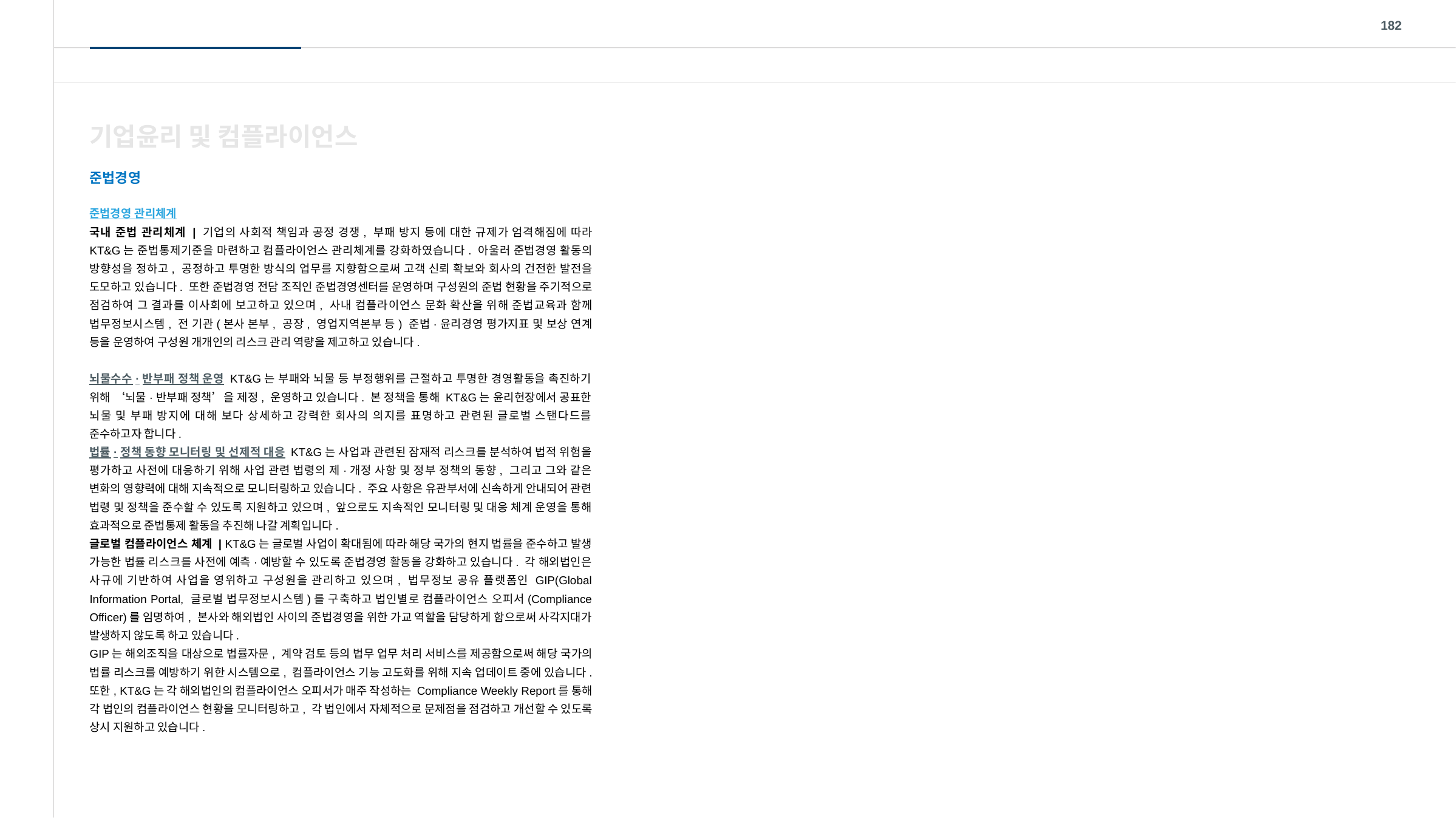

182
기업윤리 및 컴플라이언스
준법경영
준법경영 관리체계
국내 준법 관리체계 | 기업의 사회적 책임과 공정 경쟁, 부패 방지 등에 대한 규제가 엄격해짐에 따라 KT&G는 준법통제기준을 마련하고 컴플라이언스 관리체계를 강화하였습니다. 아울러 준법경영 활동의 방향성을 정하고, 공정하고 투명한 방식의 업무를 지향함으로써 고객 신뢰 확보와 회사의 건전한 발전을 도모하고 있습니다. 또한 준법경영 전담 조직인 준법경영센터를 운영하며 구성원의 준법 현황을 주기적으로 점검하여 그 결과를 이사회에 보고하고 있으며, 사내 컴플라이언스 문화 확산을 위해 준법교육과 함께 법무정보시스템, 전 기관(본사 본부, 공장, 영업지역본부 등) 준법·윤리경영 평가지표 및 보상 연계 등을 운영하여 구성원 개개인의 리스크 관리 역량을 제고하고 있습니다.
뇌물수수·반부패 정책 운영 KT&G는 부패와 뇌물 등 부정행위를 근절하고 투명한 경영활동을 촉진하기 위해 ‘뇌물·반부패 정책’을 제정, 운영하고 있습니다. 본 정책을 통해 KT&G는 윤리헌장에서 공표한 뇌물 및 부패 방지에 대해 보다 상세하고 강력한 회사의 의지를 표명하고 관련된 글로벌 스탠다드를 준수하고자 합니다.
법률·정책 동향 모니터링 및 선제적 대응 KT&G는 사업과 관련된 잠재적 리스크를 분석하여 법적 위험을 평가하고 사전에 대응하기 위해 사업 관련 법령의 제·개정 사항 및 정부 정책의 동향, 그리고 그와 같은 변화의 영향력에 대해 지속적으로 모니터링하고 있습니다. 주요 사항은 유관부서에 신속하게 안내되어 관련 법령 및 정책을 준수할 수 있도록 지원하고 있으며, 앞으로도 지속적인 모니터링 및 대응 체계 운영을 통해 효과적으로 준법통제 활동을 추진해 나갈 계획입니다.
글로벌 컴플라이언스 체계 | KT&G는 글로벌 사업이 확대됨에 따라 해당 국가의 현지 법률을 준수하고 발생 가능한 법률 리스크를 사전에 예측·예방할 수 있도록 준법경영 활동을 강화하고 있습니다. 각 해외법인은 사규에 기반하여 사업을 영위하고 구성원을 관리하고 있으며, 법무정보 공유 플랫폼인 GIP(Global Information Portal, 글로벌 법무정보시스템)를 구축하고 법인별로 컴플라이언스 오피서(Compliance Officer)를 임명하여, 본사와 해외법인 사이의 준법경영을 위한 가교 역할을 담당하게 함으로써 사각지대가 발생하지 않도록 하고 있습니다.
GIP는 해외조직을 대상으로 법률자문, 계약 검토 등의 법무 업무 처리 서비스를 제공함으로써 해당 국가의 법률 리스크를 예방하기 위한 시스템으로, 컴플라이언스 기능 고도화를 위해 지속 업데이트 중에 있습니다. 또한, KT&G는 각 해외법인의 컴플라이언스 오피서가 매주 작성하는 Compliance Weekly Report를 통해 각 법인의 컴플라이언스 현황을 모니터링하고, 각 법인에서 자체적으로 문제점을 점검하고 개선할 수 있도록 상시 지원하고 있습니다.